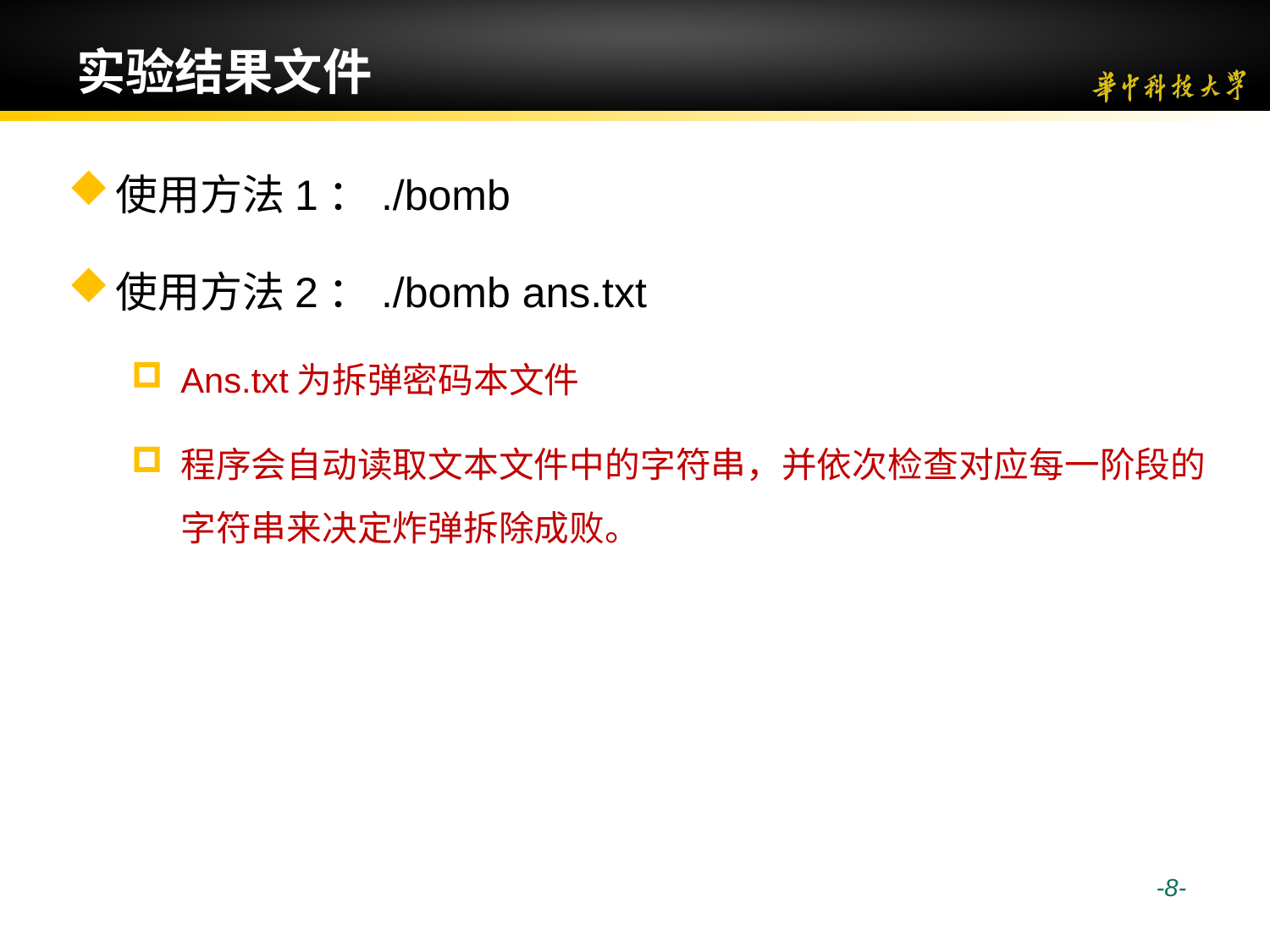

# 实验结果文件
使用方法1：./bomb
使用方法2：./bomb ans.txt
Ans.txt为拆弹密码本文件
程序会自动读取文本文件中的字符串，并依次检查对应每一阶段的字符串来决定炸弹拆除成败。
 -8-